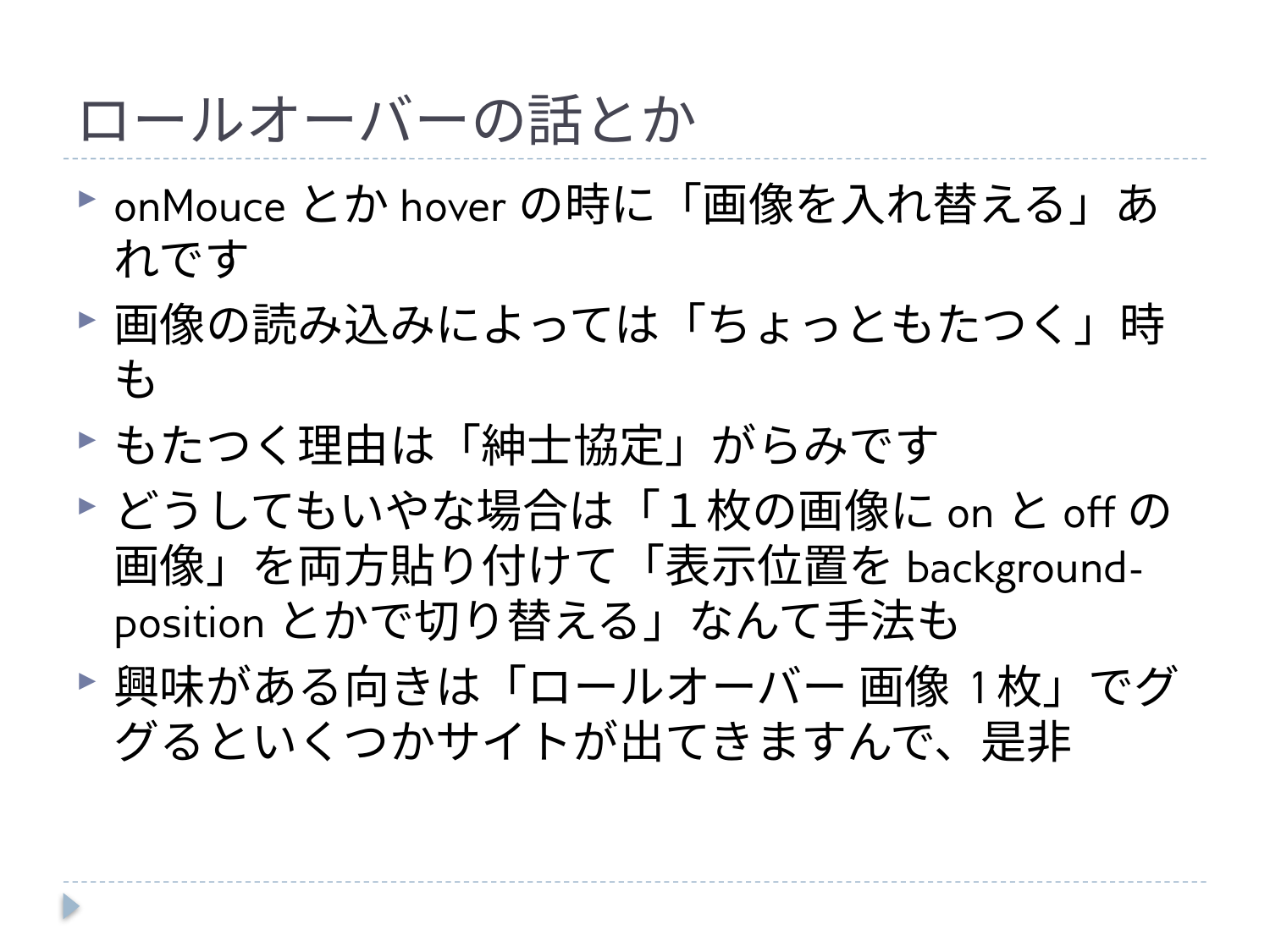

# ロールオーバーの話とか
onMouceとかhoverの時に「画像を入れ替える」あれです
画像の読み込みによっては「ちょっともたつく」時も
もたつく理由は「紳士協定」がらみです
どうしてもいやな場合は「１枚の画像にonとoffの画像」を両方貼り付けて「表示位置をbackground-positionとかで切り替える」なんて手法も
興味がある向きは「ロールオーバー 画像 1枚」でググるといくつかサイトが出てきますんで、是非